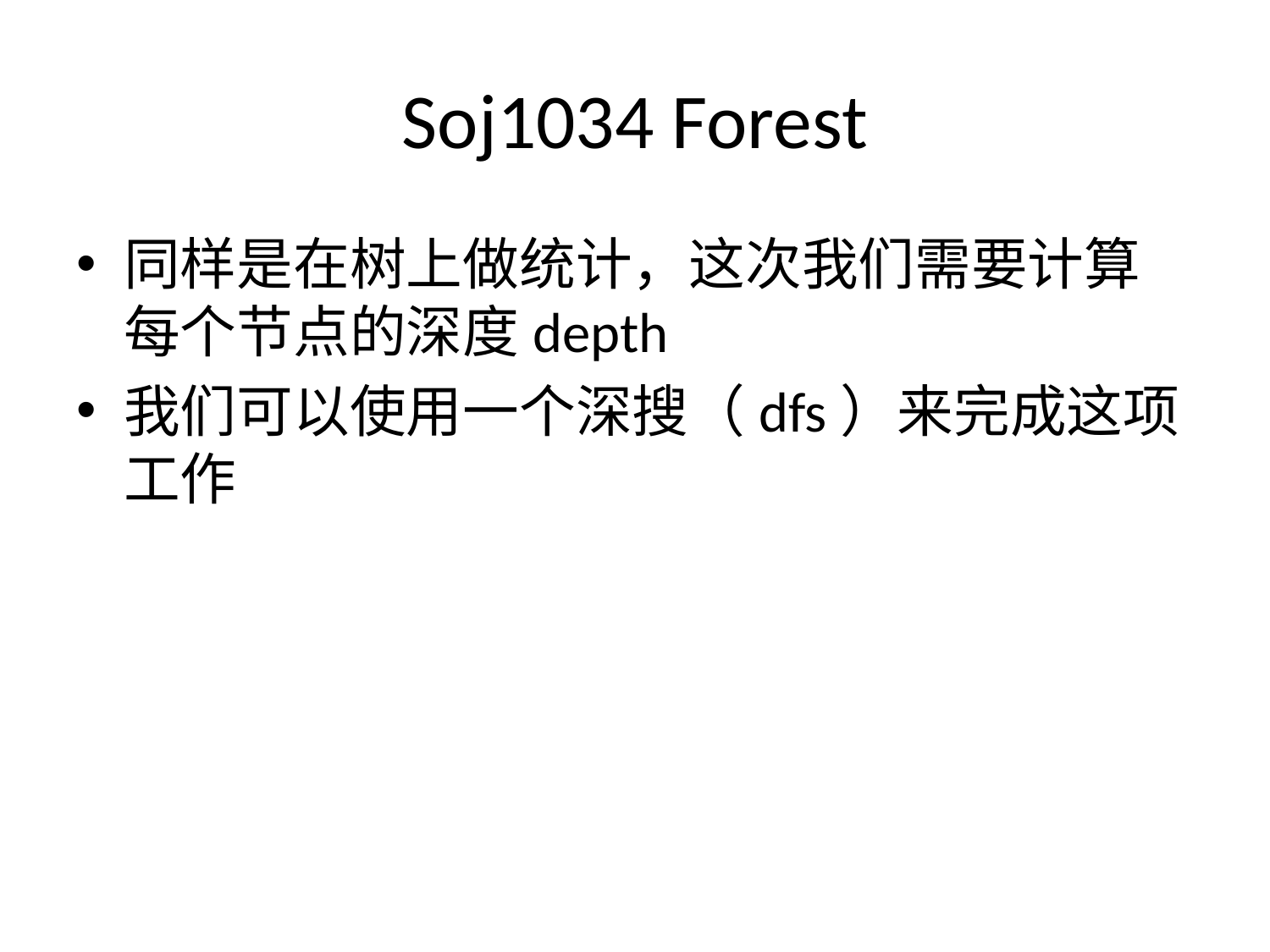

# Soj1034 Forest
同样是在树上做统计，这次我们需要计算每个节点的深度depth
我们可以使用一个深搜（dfs）来完成这项工作